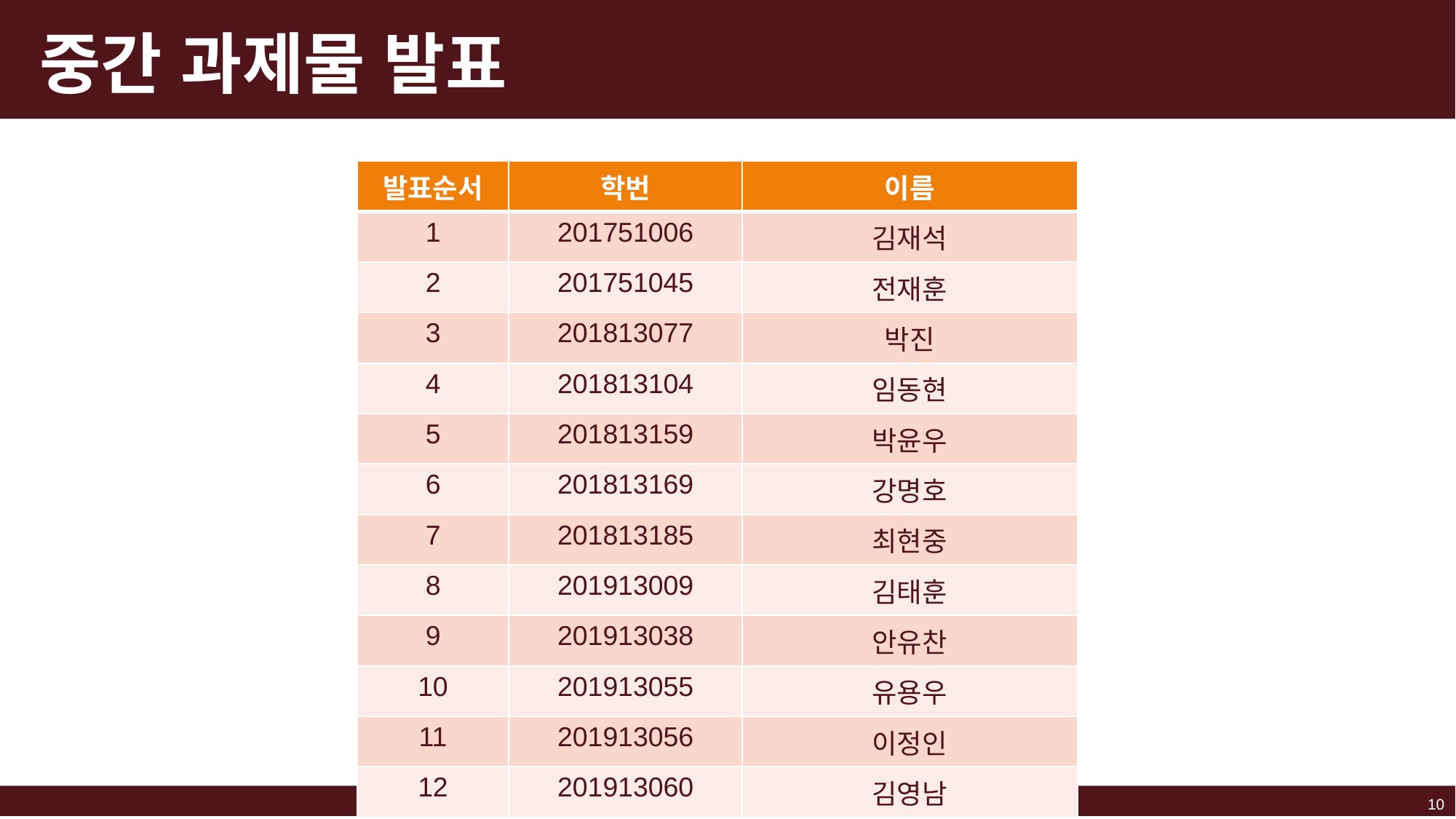

# 중간 과제물 발표
| 발표순서 | 학번 | 이름 |
| --- | --- | --- |
| 1 | 201751006 | 김재석 |
| 2 | 201751045 | 전재훈 |
| 3 | 201813077 | 박진 |
| 4 | 201813104 | 임동현 |
| 5 | 201813159 | 박윤우 |
| 6 | 201813169 | 강명호 |
| 7 | 201813185 | 최현중 |
| 8 | 201913009 | 김태훈 |
| 9 | 201913038 | 안유찬 |
| 10 | 201913055 | 유용우 |
| 11 | 201913056 | 이정인 |
| 12 | 201913060 | 김영남 |
10
ck.ac.kr